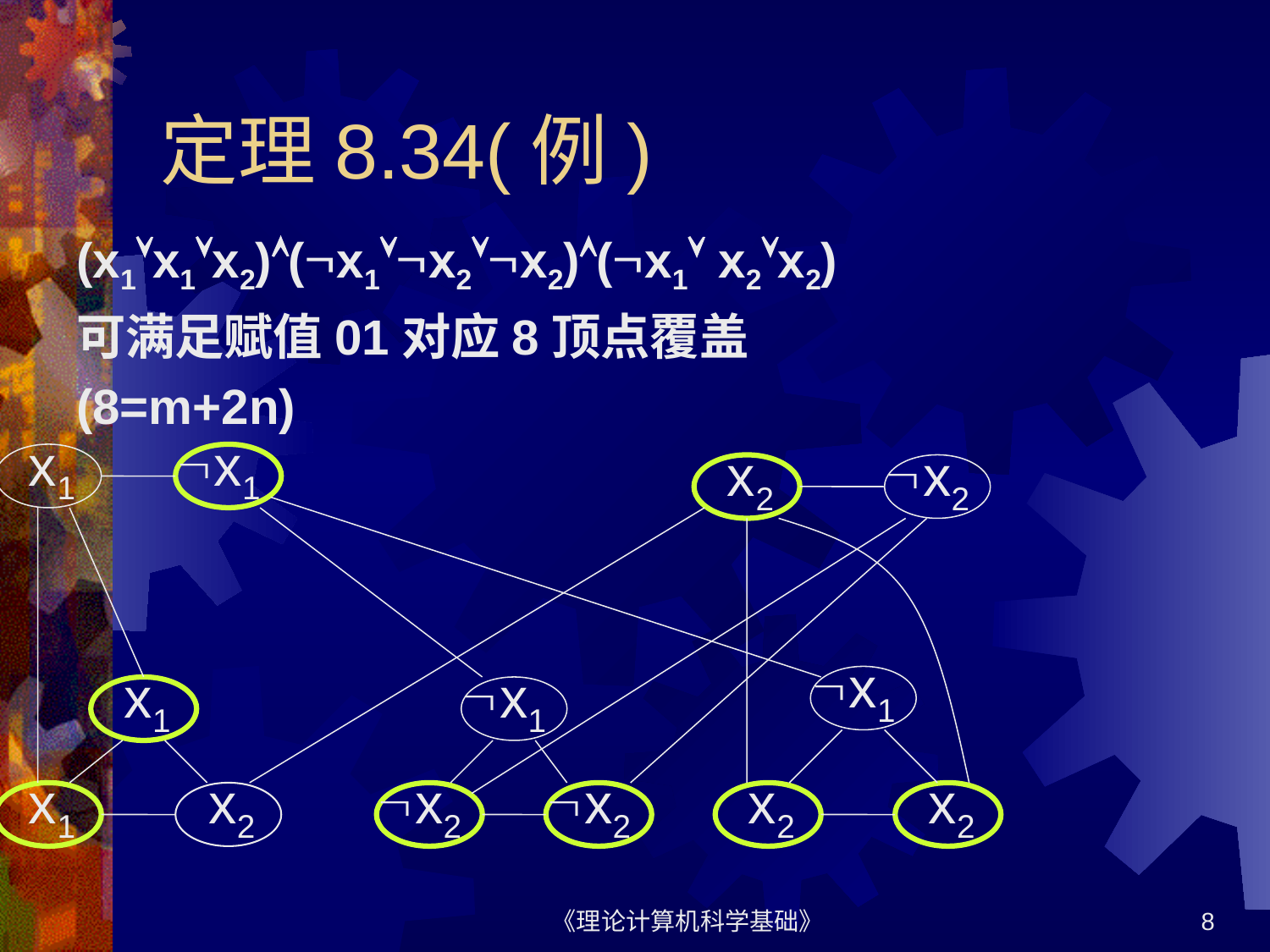

# 定理8.34(例)
(x1∨x1∨x2)∧(¬x1∨¬x2∨¬x2)∧(¬x1∨ x2∨x2)
可满足赋值01对应8顶点覆盖
(8=m+2n)
  x1
¬x1
  x2
¬x2

¬x1
  x1
¬x1

  x1
  x2
¬x2
¬x2
  x2
  x2

《理论计算机科学基础》
8